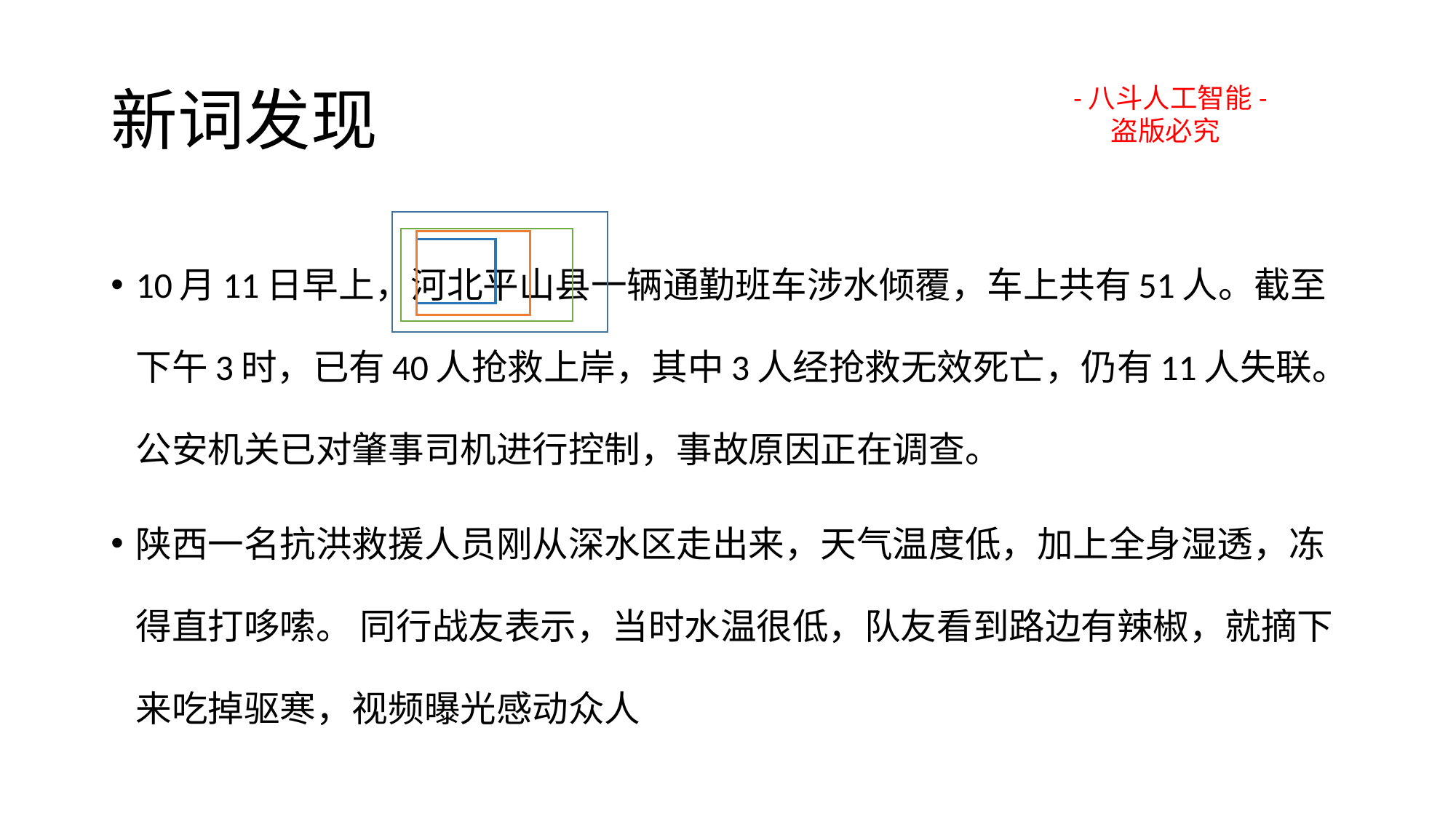

# 新词发现
-八斗人工智能-
     盗版必究

10月11日早上，河北平山县一辆通勤班车涉水倾覆，车上共有51人。截至下午3时，已有40人抢救上岸，其中3人经抢救无效死亡，仍有11人失联。公安机关已对肇事司机进行控制，事故原因正在调查。
陕西一名抗洪救援人员刚从深水区走出来，天气温度低，加上全身湿透，冻得直打哆嗦。 同行战友表示，当时水温很低，队友看到路边有辣椒，就摘下来吃掉驱寒，视频曝光感动众人